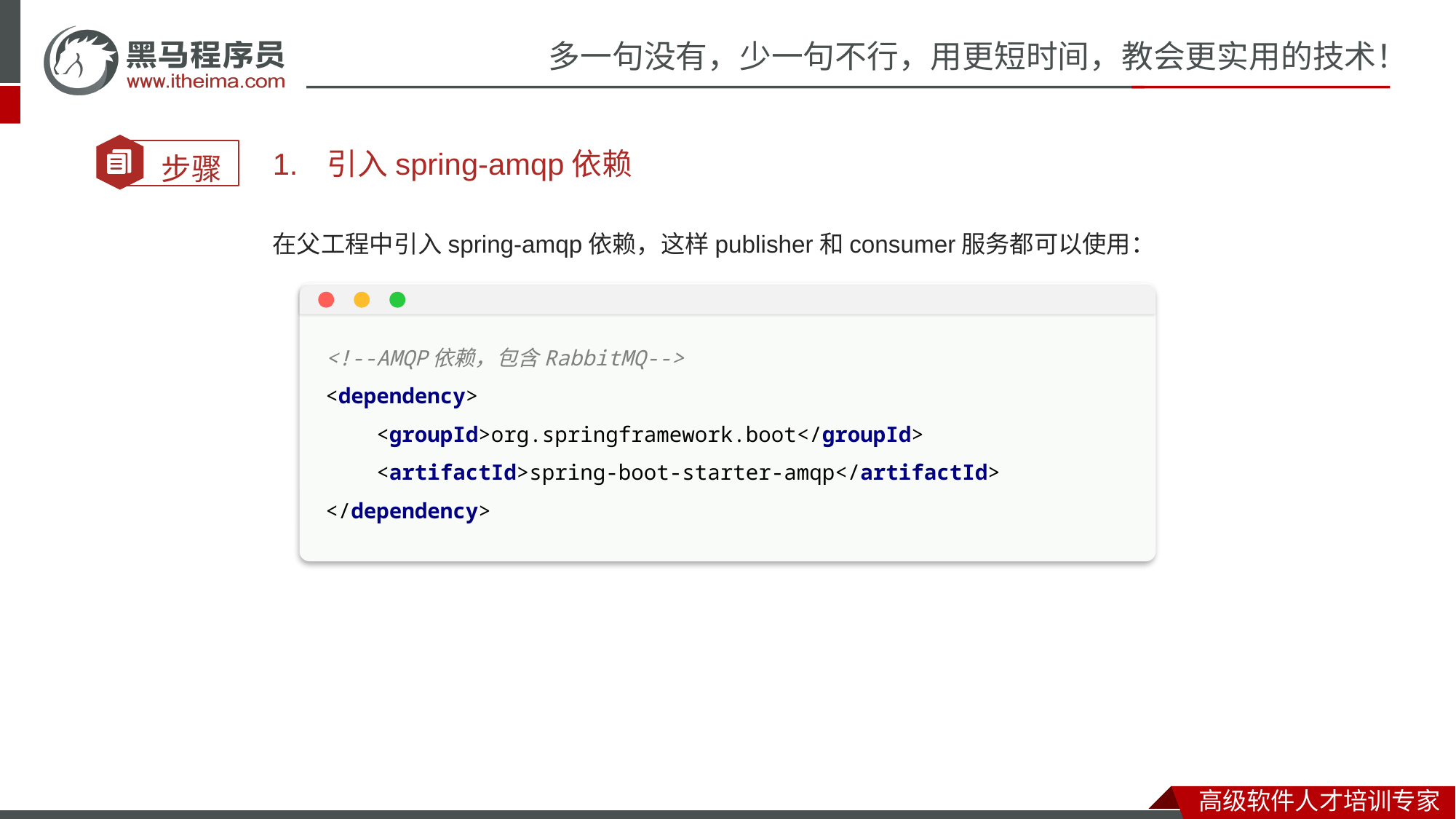

引入spring-amqp依赖
在父工程中引入spring-amqp依赖，这样publisher和consumer服务都可以使用：

<!--AMQP依赖，包含RabbitMQ-->
<dependency>
    <groupId>org.springframework.boot</groupId>
    <artifactId>spring-boot-starter-amqp</artifactId>
</dependency>